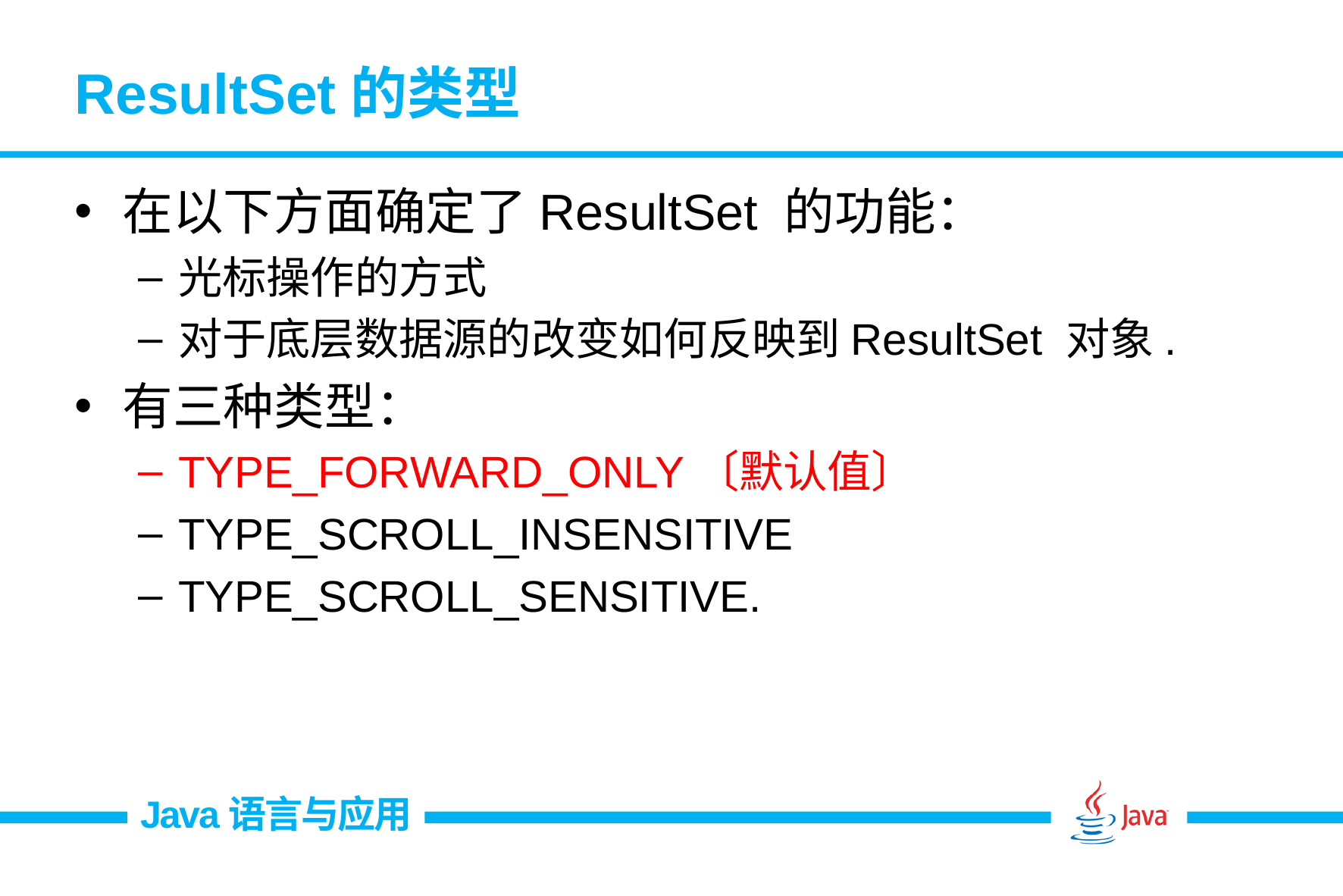

# ResultSet的类型
在以下方面确定了ResultSet 的功能：
光标操作的方式
对于底层数据源的改变如何反映到ResultSet 对象.
有三种类型：
TYPE_FORWARD_ONLY〔默认值〕
TYPE_SCROLL_INSENSITIVE
TYPE_SCROLL_SENSITIVE.